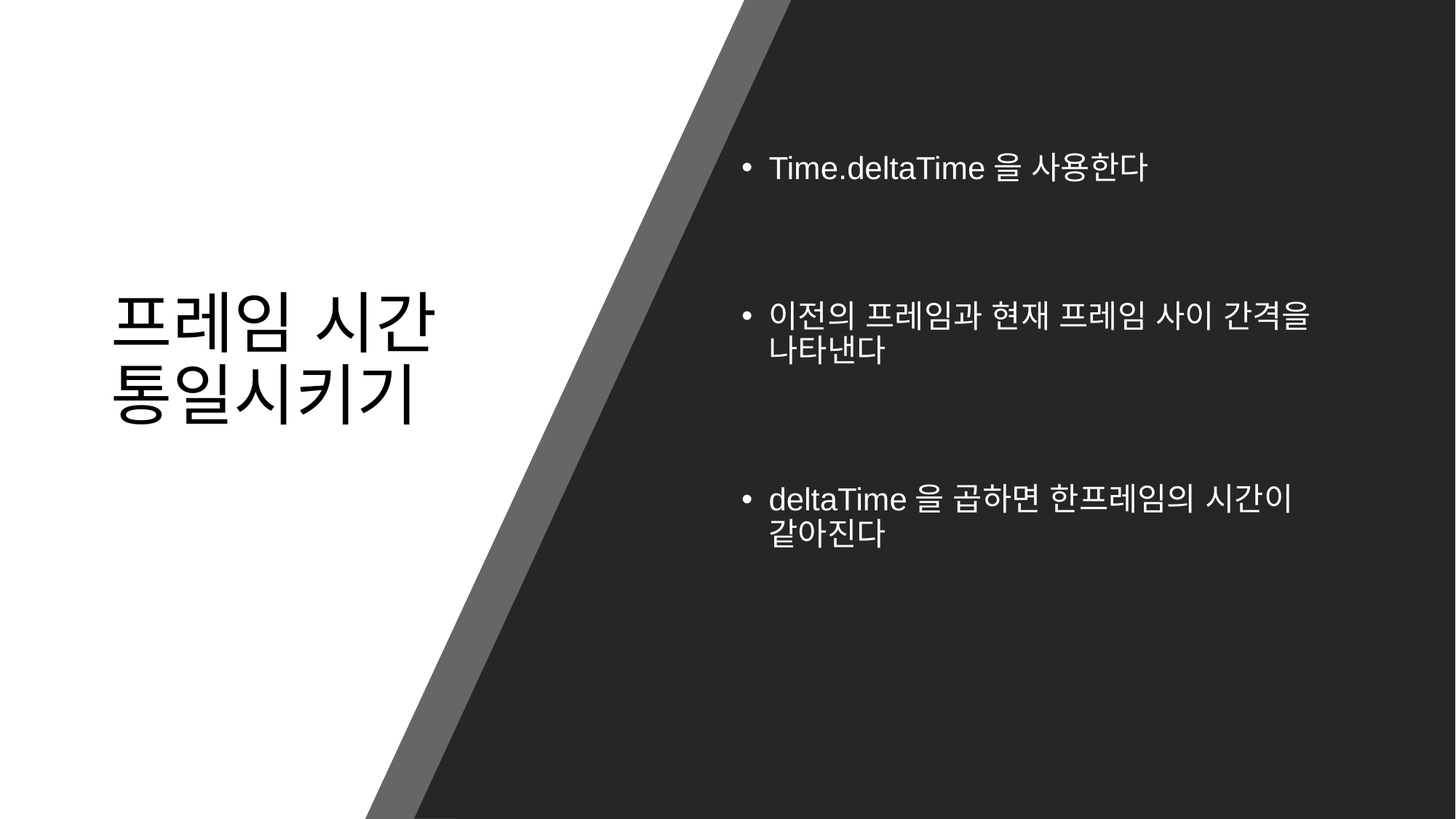

# 프레임 시간 통일시키기
Time.deltaTime을 사용한다

이전의 프레임과 현재 프레임 사이 간격을 나타낸다

deltaTime을 곱하면 한프레임의 시간이 같아진다